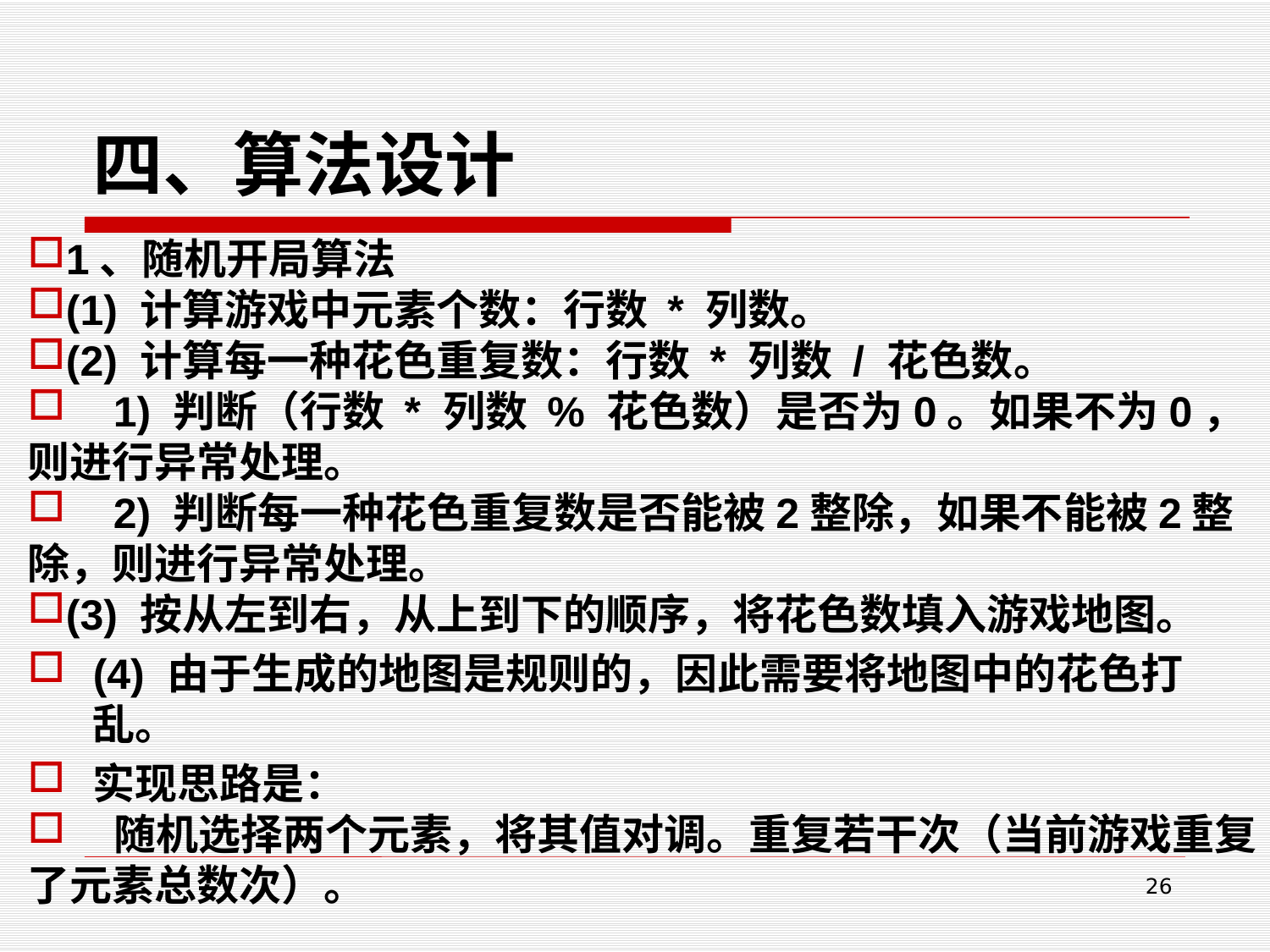

# 四、算法设计
1、随机开局算法
(1) 计算游戏中元素个数：行数 * 列数。
(2) 计算每一种花色重复数：行数 * 列数 / 花色数。
    1) 判断（行数 * 列数 % 花色数）是否为0。如果不为0，则进行异常处理。
    2) 判断每一种花色重复数是否能被2整除，如果不能被2整除，则进行异常处理。
(3) 按从左到右，从上到下的顺序，将花色数填入游戏地图。
(4) 由于生成的地图是规则的，因此需要将地图中的花色打乱。
实现思路是：
    随机选择两个元素，将其值对调。重复若干次（当前游戏重复了元素总数次）。

26